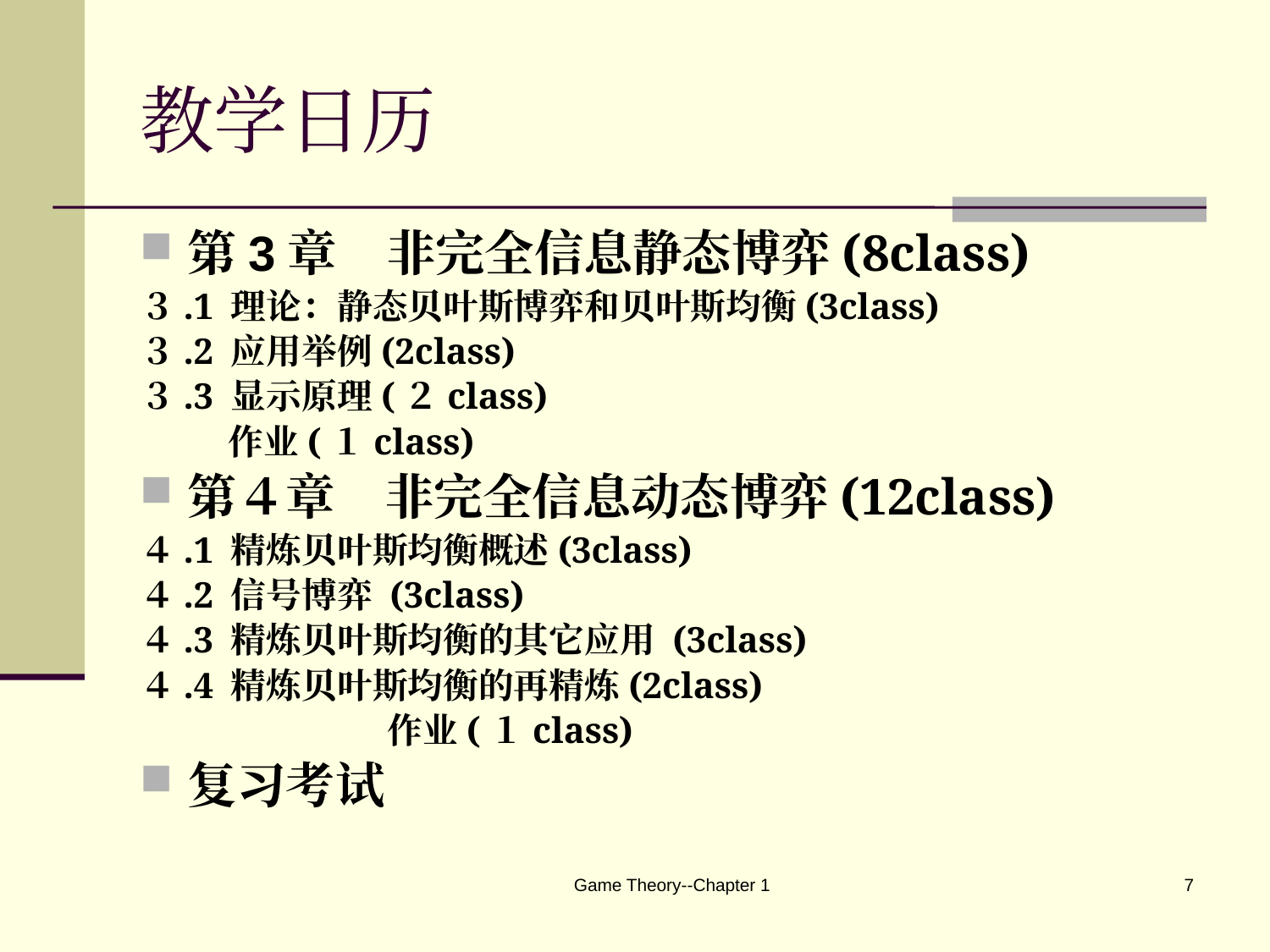

# 教学日历
第3章　非完全信息静态博弈(8class)
３.1 理论：静态贝叶斯博弈和贝叶斯均衡(3class)
３.2 应用举例(2class)
３.3 显示原理(２class)
         作业(１class)
第４章　非完全信息动态博弈(12class)
４.1 精炼贝叶斯均衡概述(3class)
４.2 信号博弈 (3class)
４.3 精炼贝叶斯均衡的其它应用 (3class)
４.4 精炼贝叶斯均衡的再精炼(2class)
　　　　　　　作业(１class)
复习考试

Game Theory--Chapter 1
7